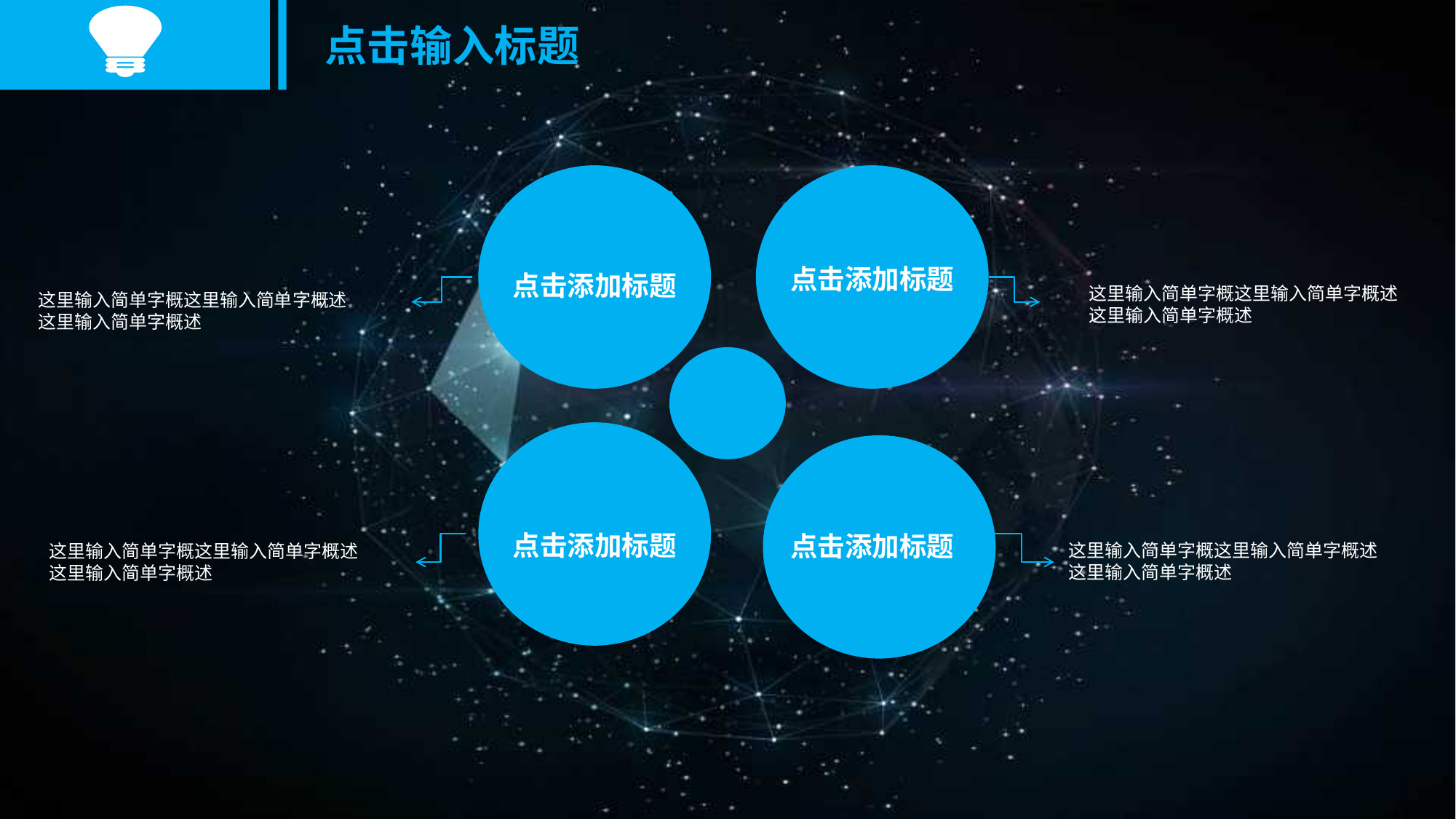

点击输入标题

点击添加标题
点击添加标题
这里输入简单字概这里输入简单字概述
这里输入简单字概述
这里输入简单字概这里输入简单字概述
这里输入简单字概述

点击添加标题
点击添加标题
这里输入简单字概这里输入简单字概述
这里输入简单字概述
这里输入简单字概这里输入简单字概述
这里输入简单字概述